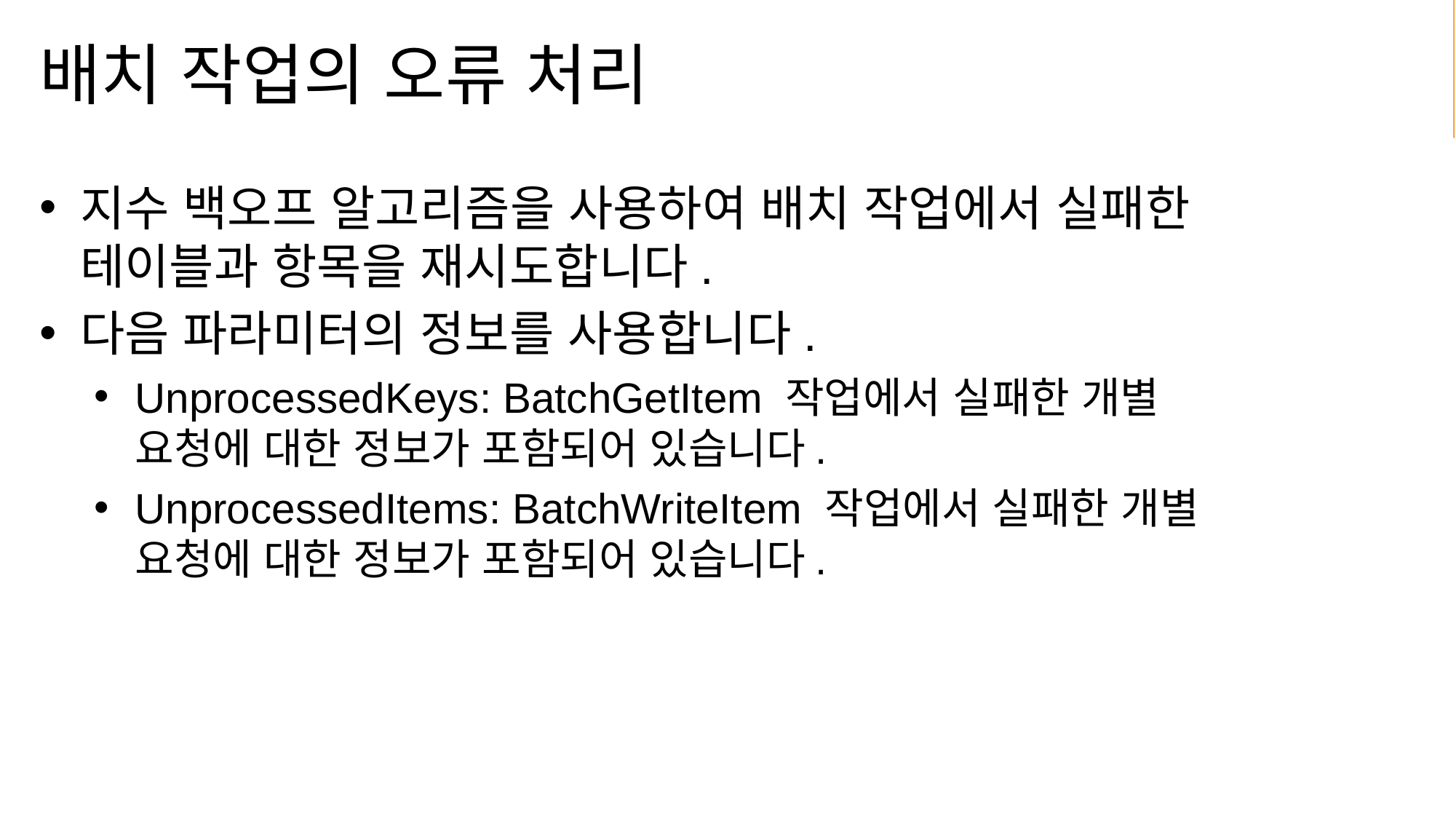

# 배치 작업의 오류 처리
지수 백오프 알고리즘을 사용하여 배치 작업에서 실패한 테이블과 항목을 재시도합니다.
다음 파라미터의 정보를 사용합니다.
UnprocessedKeys: BatchGetItem 작업에서 실패한 개별 요청에 대한 정보가 포함되어 있습니다.
UnprocessedItems: BatchWriteItem 작업에서 실패한 개별 요청에 대한 정보가 포함되어 있습니다.